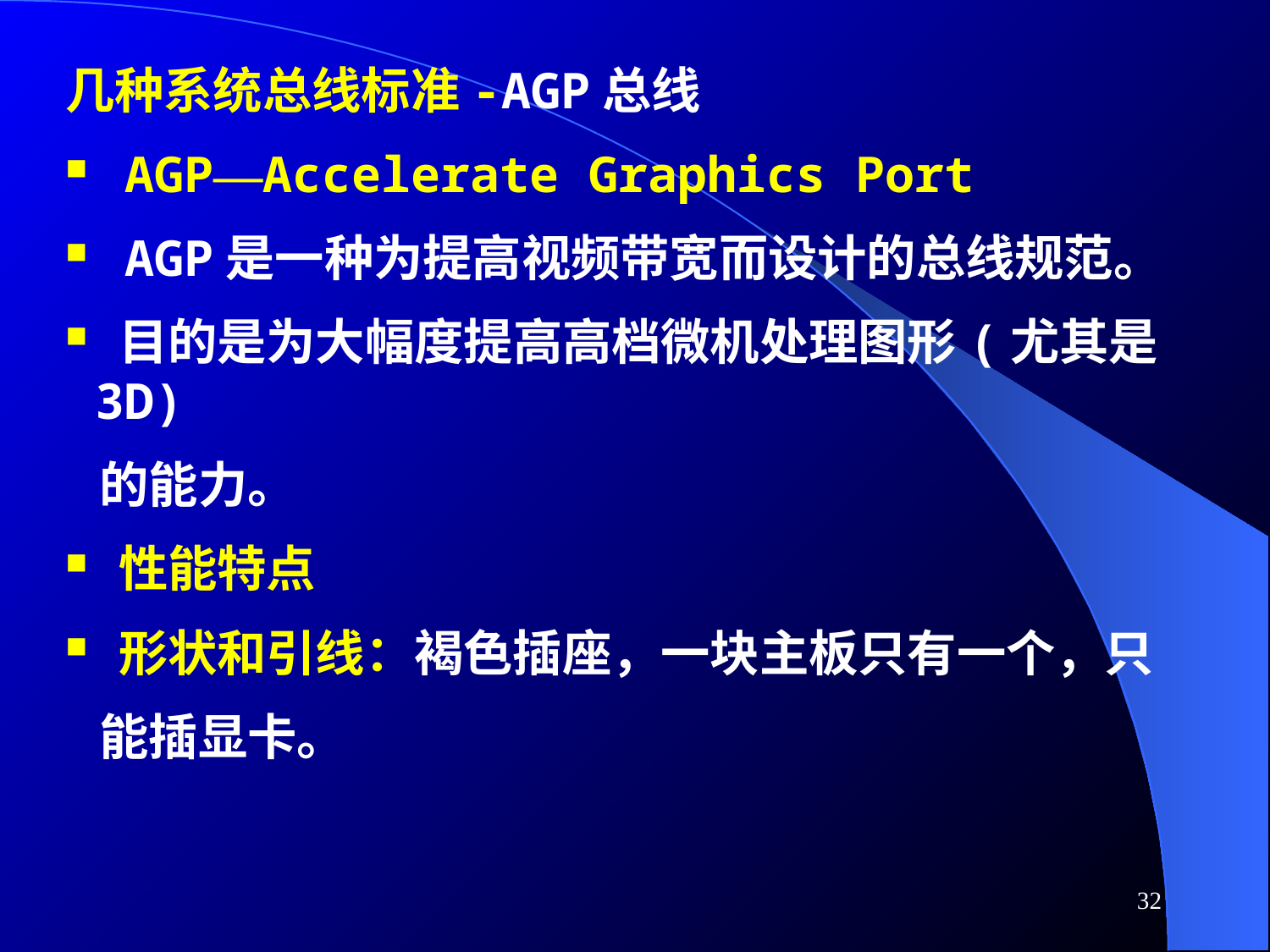

几种系统总线标准-AGP总线
 AGP—Accelerate Graphics Port
 AGP是一种为提高视频带宽而设计的总线规范。
 目的是为大幅度提高高档微机处理图形(尤其是3D)
  的能力。
 性能特点
 形状和引线：褐色插座，一块主板只有一个，只
  能插显卡。
32